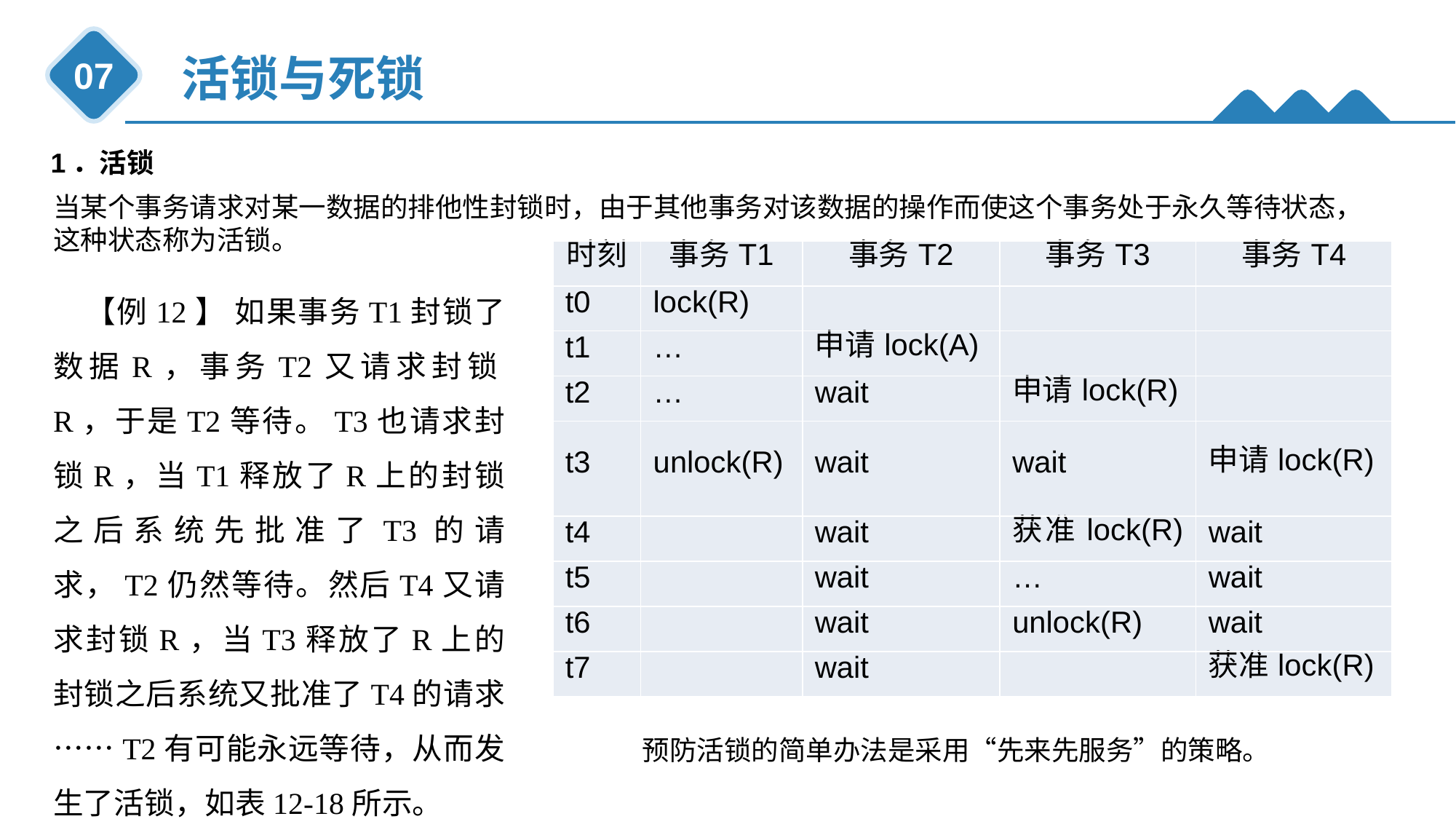

活锁与死锁
07

1．活锁
当某个事务请求对某一数据的排他性封锁时，由于其他事务对该数据的操作而使这个事务处于永久等待状态，这种状态称为活锁。
| 时刻 | 事务T1 | 事务T2 | 事务T3 | 事务T4 |
| --- | --- | --- | --- | --- |
| t0 | lock(R) |  |  |  |
| t1 | … | 申请lock(A) |  |  |
| t2 | … | wait | 申请lock(R) |  |
| t3 | unlock(R) | wait | wait | 申请lock(R) |
| t4 |  | wait | 获准lock(R) | wait |
| t5 |  | wait | … | wait |
| t6 |  | wait | unlock(R) | wait |
| t7 |  | wait |  | 获准lock(R) |
【例12】 如果事务T1封锁了数据R，事务T2又请求封锁R，于是T2等待。T3也请求封锁R，当T1释放了R上的封锁之后系统先批准了T3的请求，T2仍然等待。然后T4又请求封锁R，当T3释放了R上的封锁之后系统又批准了T4的请求……T2有可能永远等待，从而发生了活锁，如表12-18所示。
预防活锁的简单办法是采用“先来先服务”的策略。